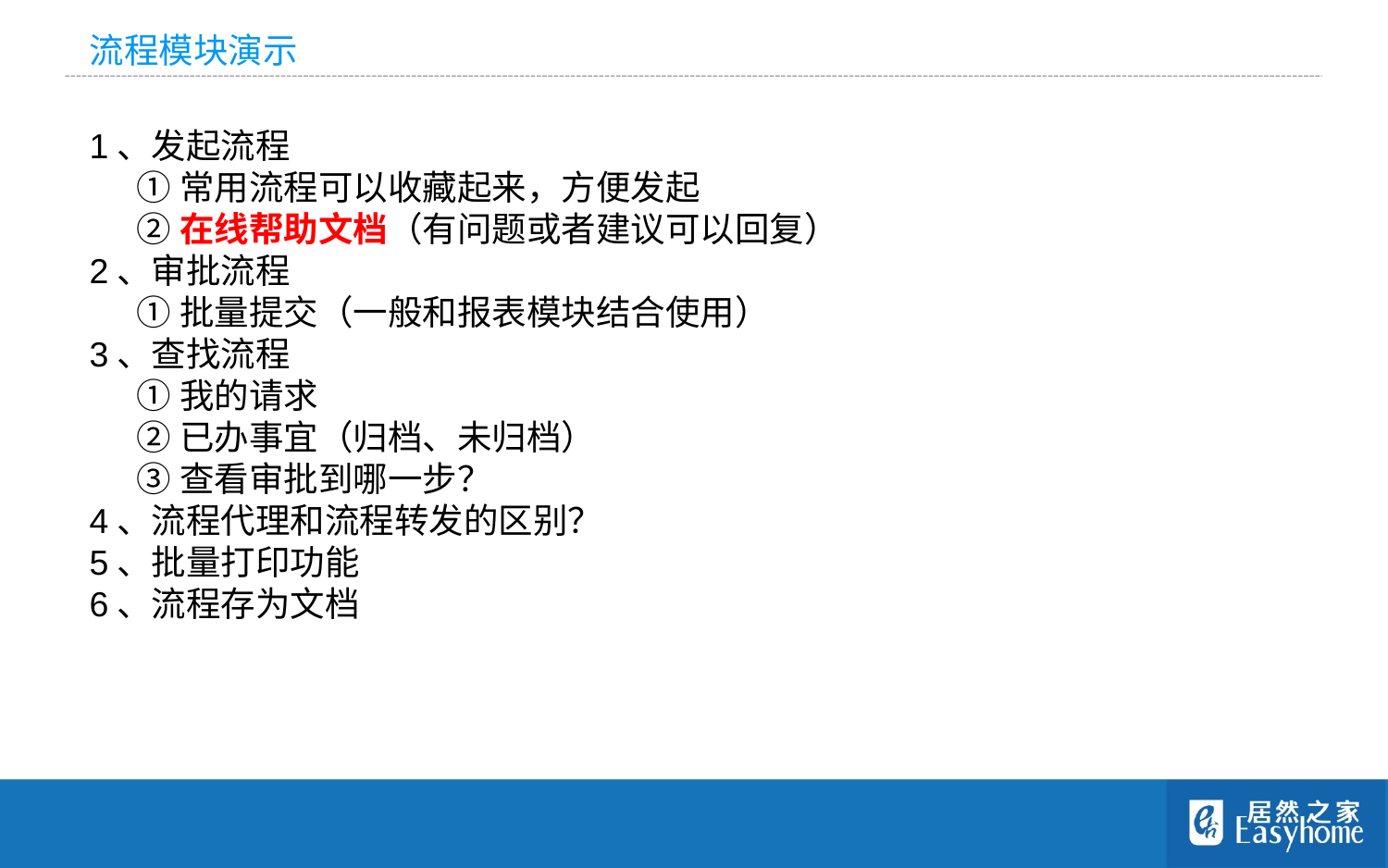

流程模块演示
1、发起流程
      ①常用流程可以收藏起来，方便发起
      ②在线帮助文档（有问题或者建议可以回复）
2、审批流程
      ①批量提交（一般和报表模块结合使用）
3、查找流程
      ①我的请求
      ②已办事宜（归档、未归档）
      ③查看审批到哪一步？
4、流程代理和流程转发的区别？
5、批量打印功能
6、流程存为文档